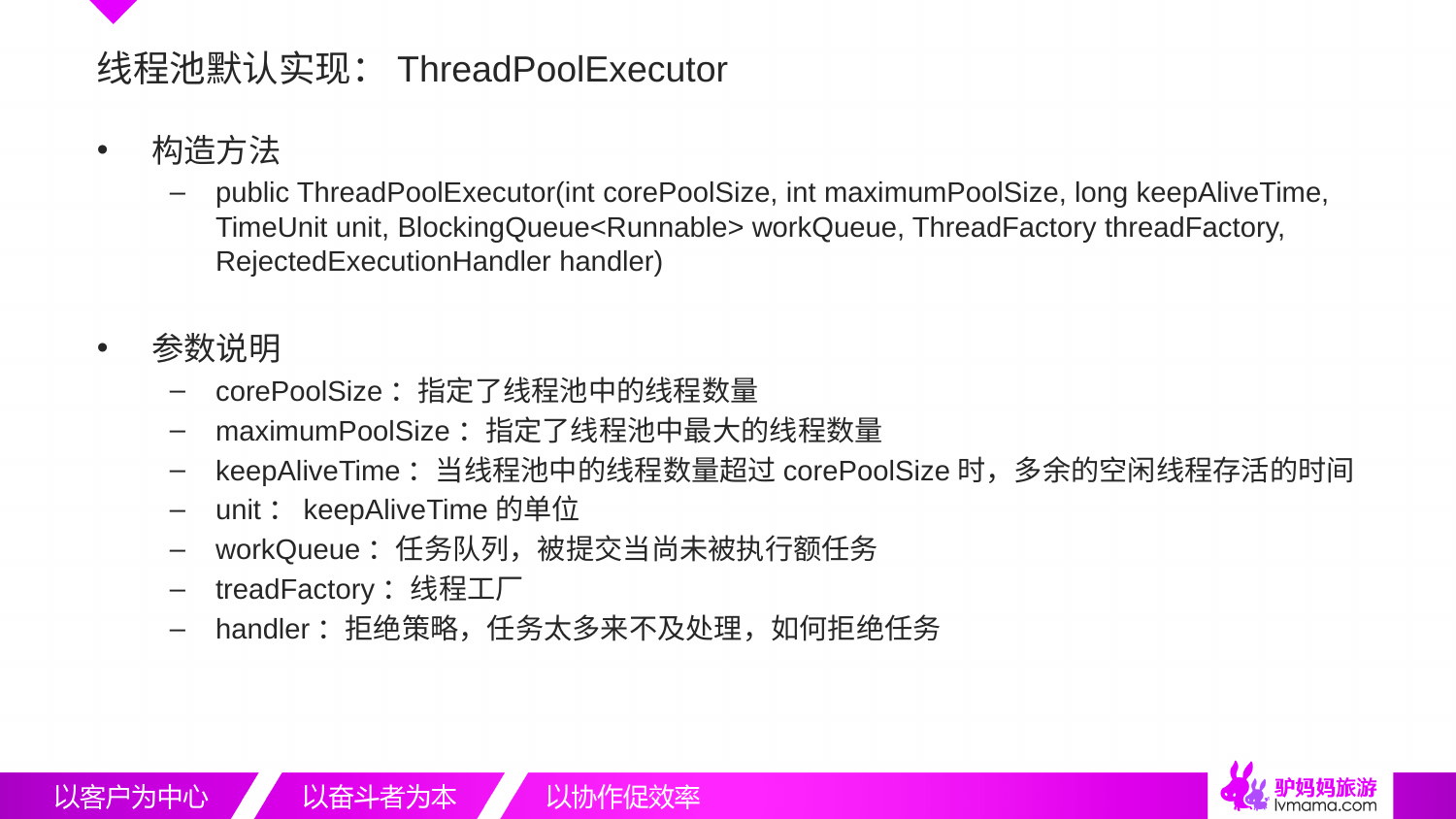

# 线程池默认实现：ThreadPoolExecutor
构造方法
public ThreadPoolExecutor(int corePoolSize, int maximumPoolSize, long keepAliveTime, TimeUnit unit, BlockingQueue<Runnable> workQueue, ThreadFactory threadFactory, RejectedExecutionHandler handler)

参数说明
corePoolSize：指定了线程池中的线程数量
maximumPoolSize：指定了线程池中最大的线程数量
keepAliveTime：当线程池中的线程数量超过corePoolSize时，多余的空闲线程存活的时间
unit：keepAliveTime的单位
workQueue：任务队列，被提交当尚未被执行额任务
treadFactory：线程工厂
handler：拒绝策略，任务太多来不及处理，如何拒绝任务